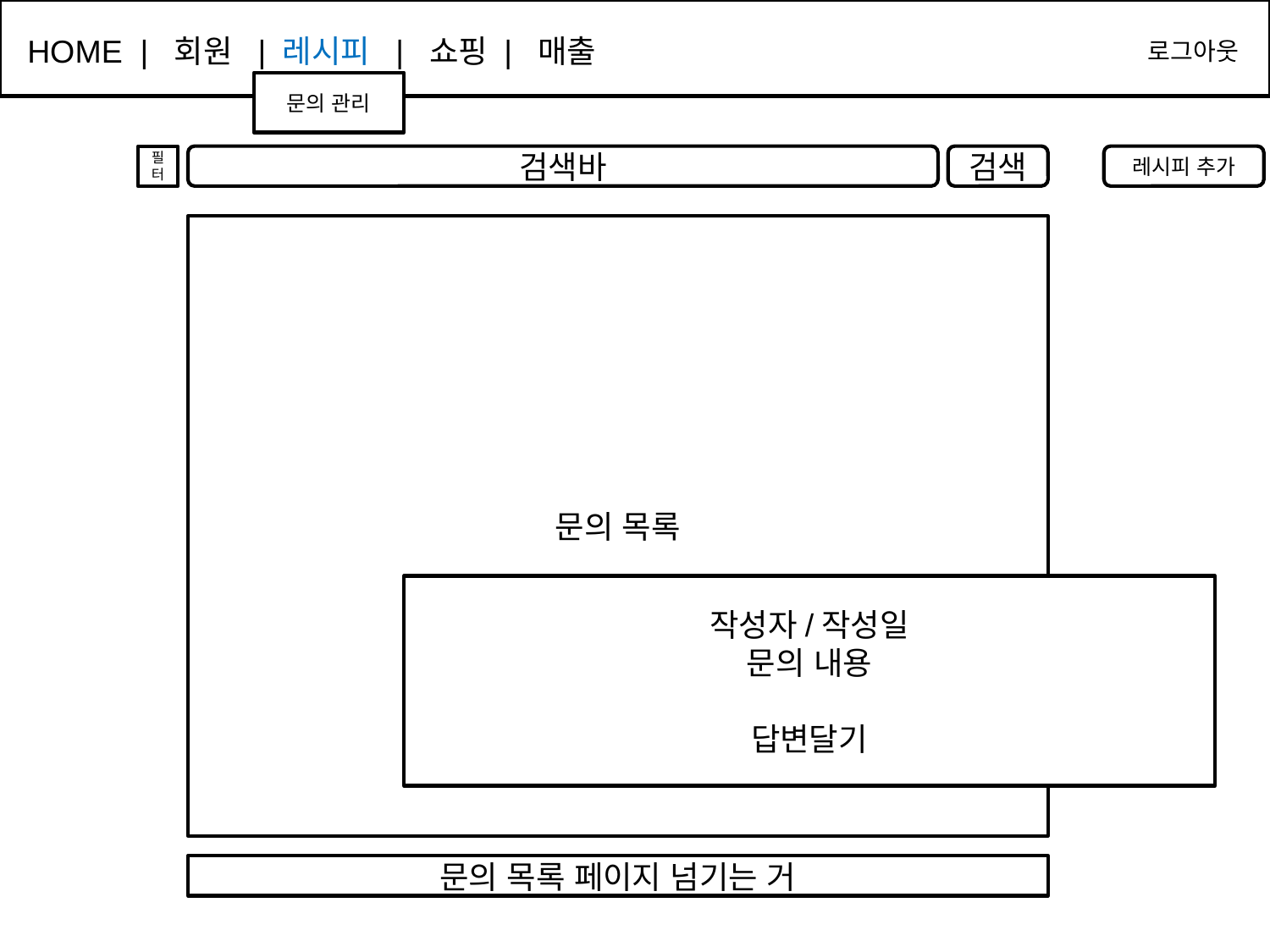

HOME  |  회원  | 레시피  |  쇼핑 |  매출
로그아웃
문의 관리
필터
검색바
검색
레시피 추가
문의 목록
작성자/작성일
문의 내용

답변달기
문의 목록 페이지 넘기는 거